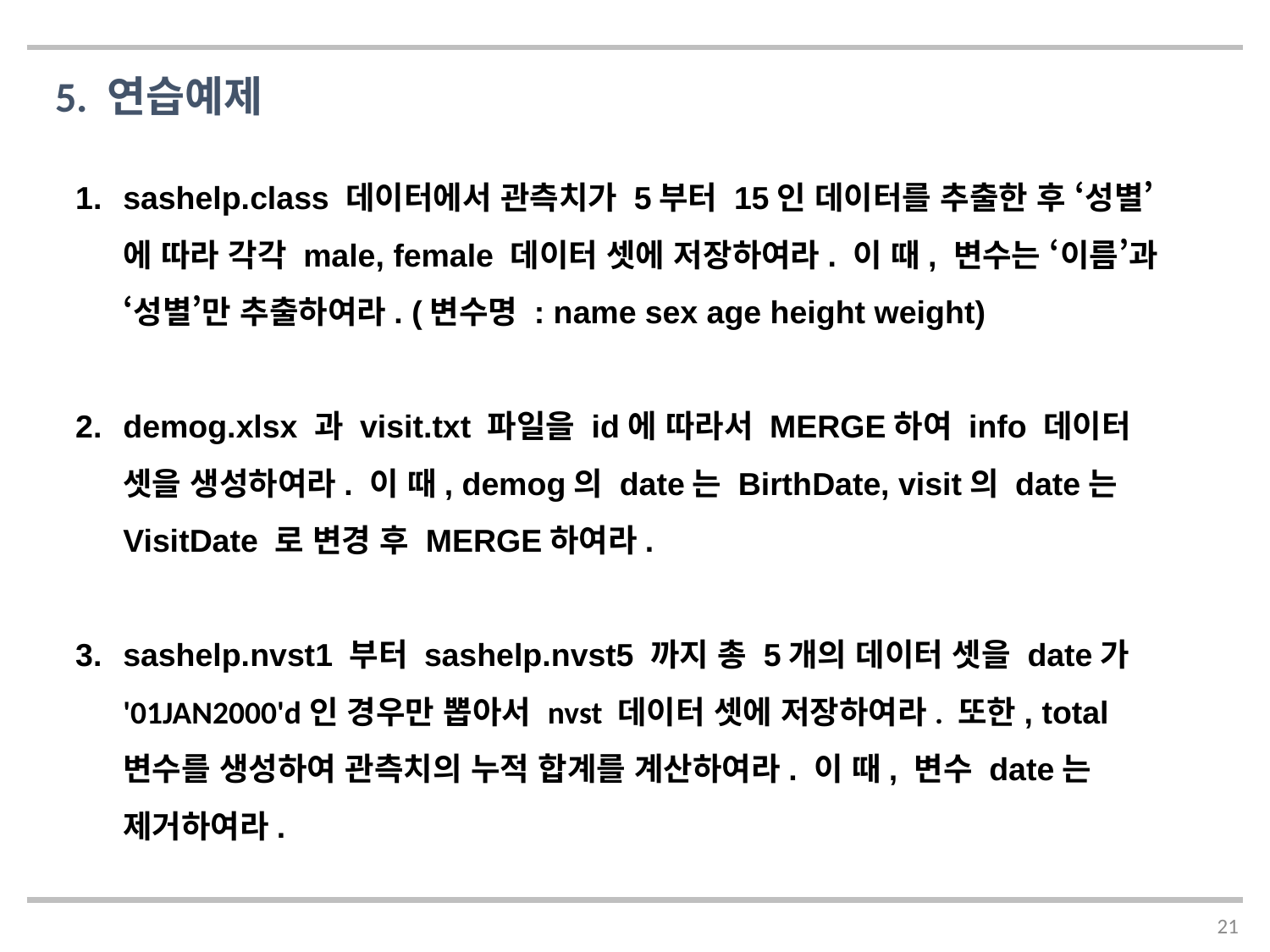

5. 연습예제
sashelp.class 데이터에서 관측치가 5부터 15인 데이터를 추출한 후 ‘성별’에 따라 각각 male, female 데이터 셋에 저장하여라. 이 때, 변수는 ‘이름’과 ‘성별’만 추출하여라. (변수명 : name sex age height weight)

demog.xlsx 과 visit.txt 파일을 id에 따라서 MERGE하여 info 데이터 셋을 생성하여라. 이 때, demog의 date는 BirthDate, visit의 date는 VisitDate 로 변경 후 MERGE하여라.
sashelp.nvst1 부터 sashelp.nvst5 까지 총 5개의 데이터 셋을 date가 '01JAN2000'd인 경우만 뽑아서 nvst 데이터 셋에 저장하여라. 또한, total 변수를 생성하여 관측치의 누적 합계를 계산하여라. 이 때, 변수 date는 제거하여라.